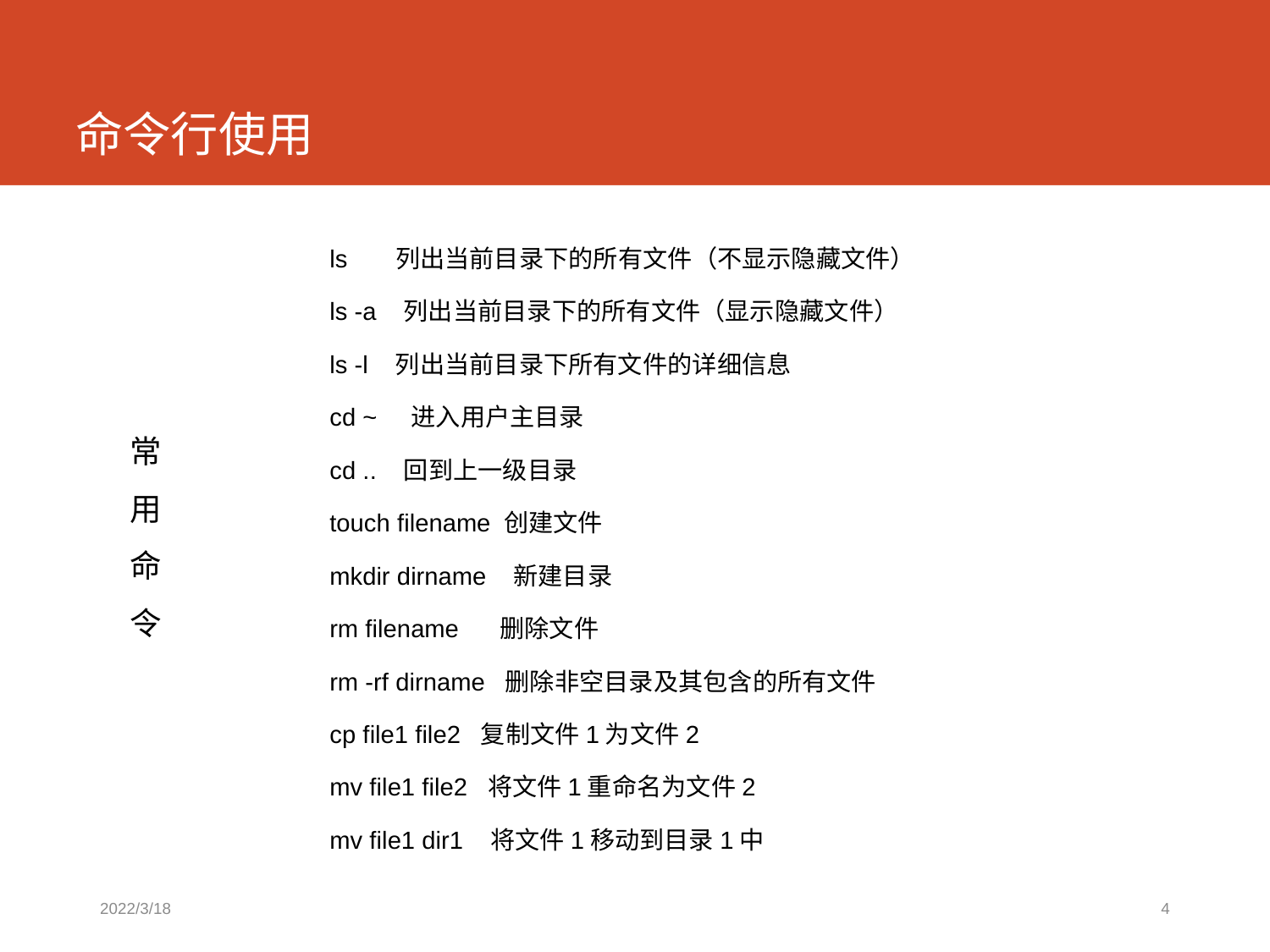

# 命令行使用
ls      列出当前目录下的所有文件（不显示隐藏文件）
ls -a   列出当前目录下的所有文件（显示隐藏文件）
ls -l   列出当前目录下所有文件的详细信息
cd ~    进入用户主目录
cd ..   回到上一级目录
touch filename 创建文件
mkdir dirname   新建目录
rm filename     删除文件
rm -rf dirname  删除非空目录及其包含的所有文件
cp file1 file2  复制文件1为文件2
mv file1 file2  将文件1重命名为文件2
mv file1 dir1   将文件1移动到目录1中
常用命令
2022/3/18

4